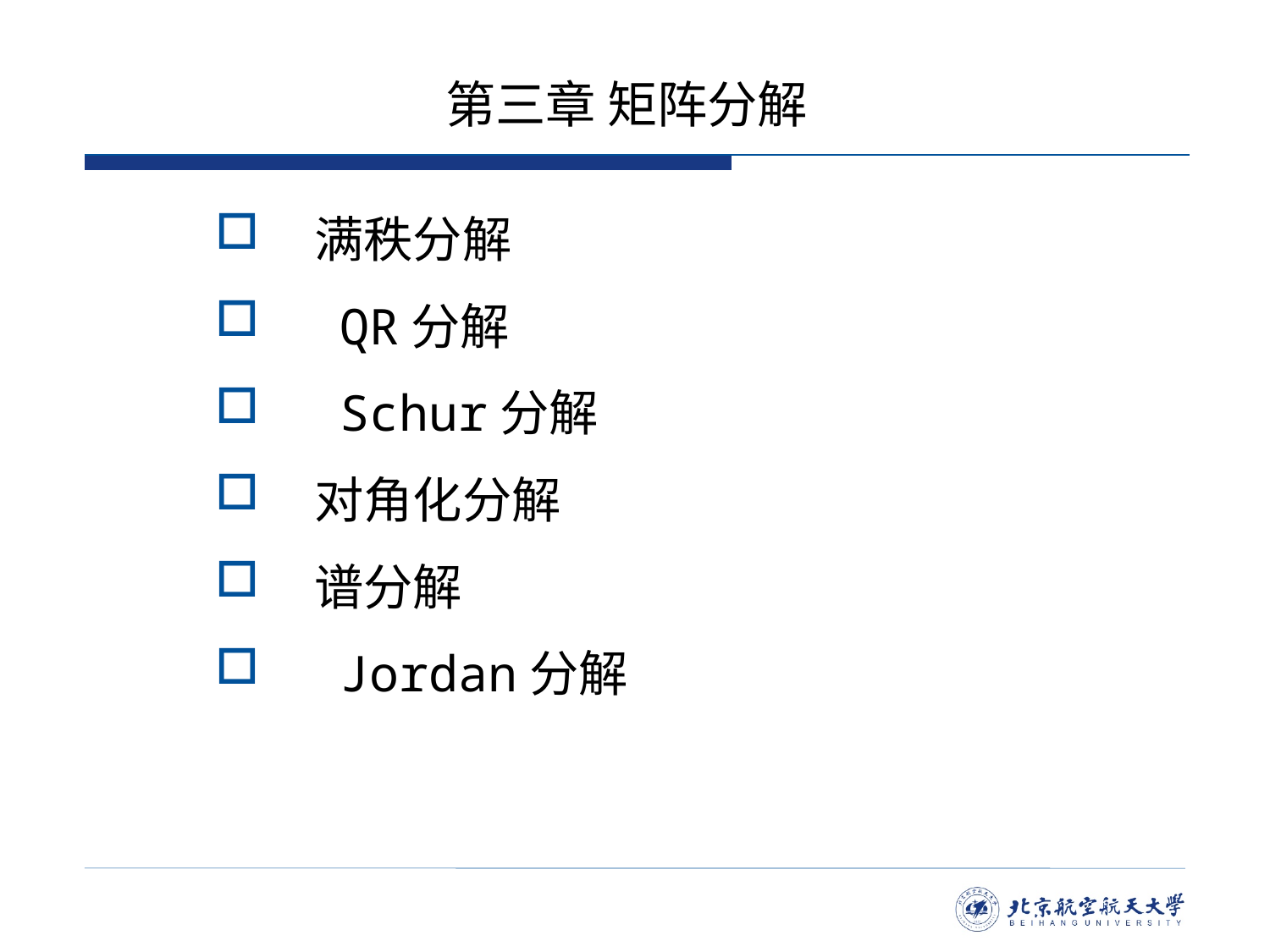

# 第三章 矩阵分解
  满秩分解
  QR分解
  Schur分解
  对角化分解
  谱分解
  Jordan分解